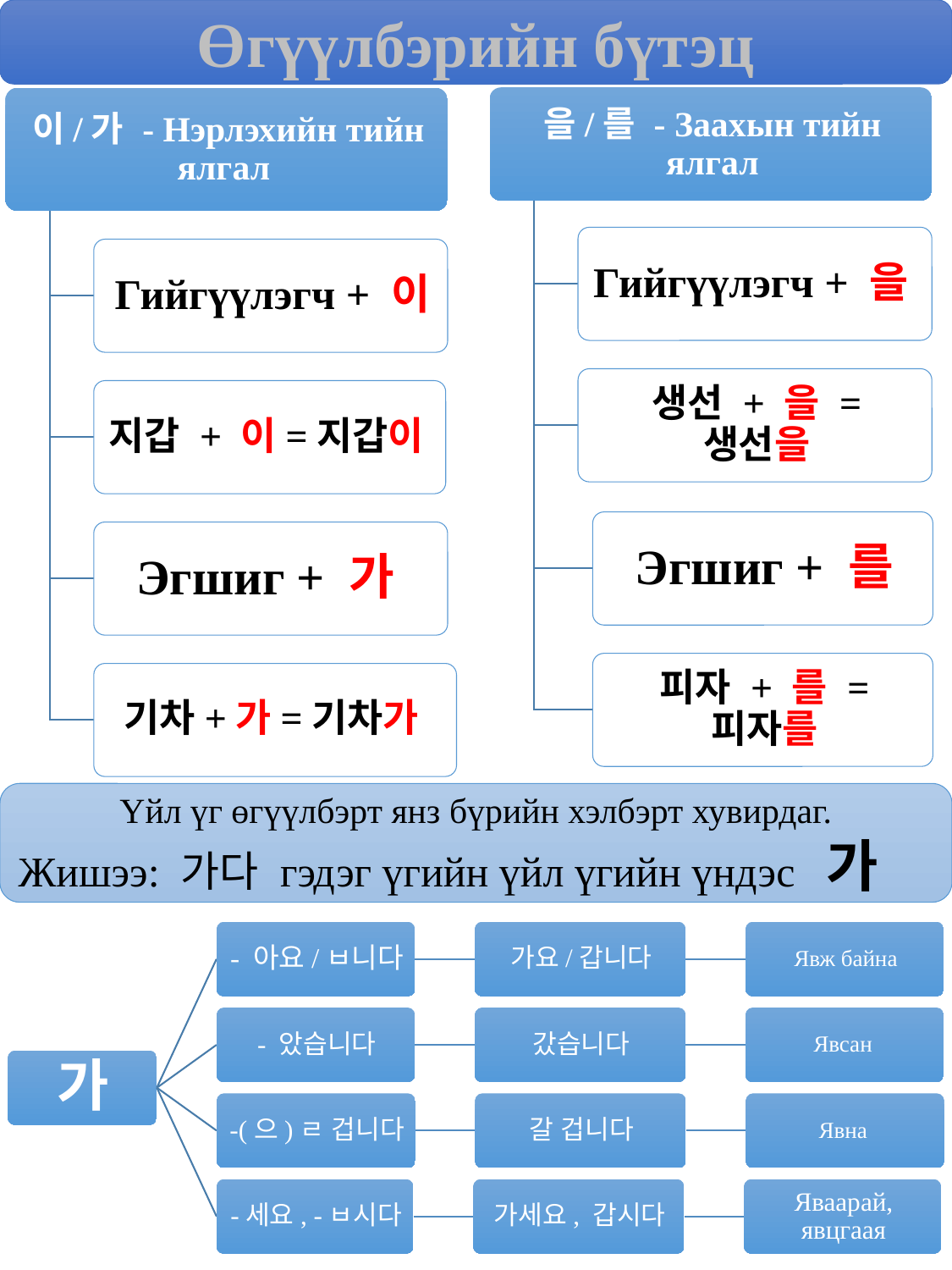

Өгүүлбэрийн бүтэц
이/가 - Нэрлэхийн тийн ялгал
Гийгүүлэгч + 이
지갑 + 이=지갑이
Эгшиг + 가
기차+가=기차가
을/를 - Заахын тийн ялгал
Гийгүүлэгч + 을
생선 + 을 = 생선을
Эгшиг + 를
피자 + 를 = 피자를
Үйл үг өгүүлбэрт янз бүрийн хэлбэрт хувирдаг.
Жишээ: 가다 гэдэг үгийн үйл үгийн үндэс  가
가

- 아요/ㅂ니다

가요/갑니다

Явж байна

- 았습니다

갔습니다

Явсан

-(으)ㄹ 겁니다

갈 겁니다

Явна

-세요, -ㅂ시다

가세요, 갑시다

Яваарай, явцгаая